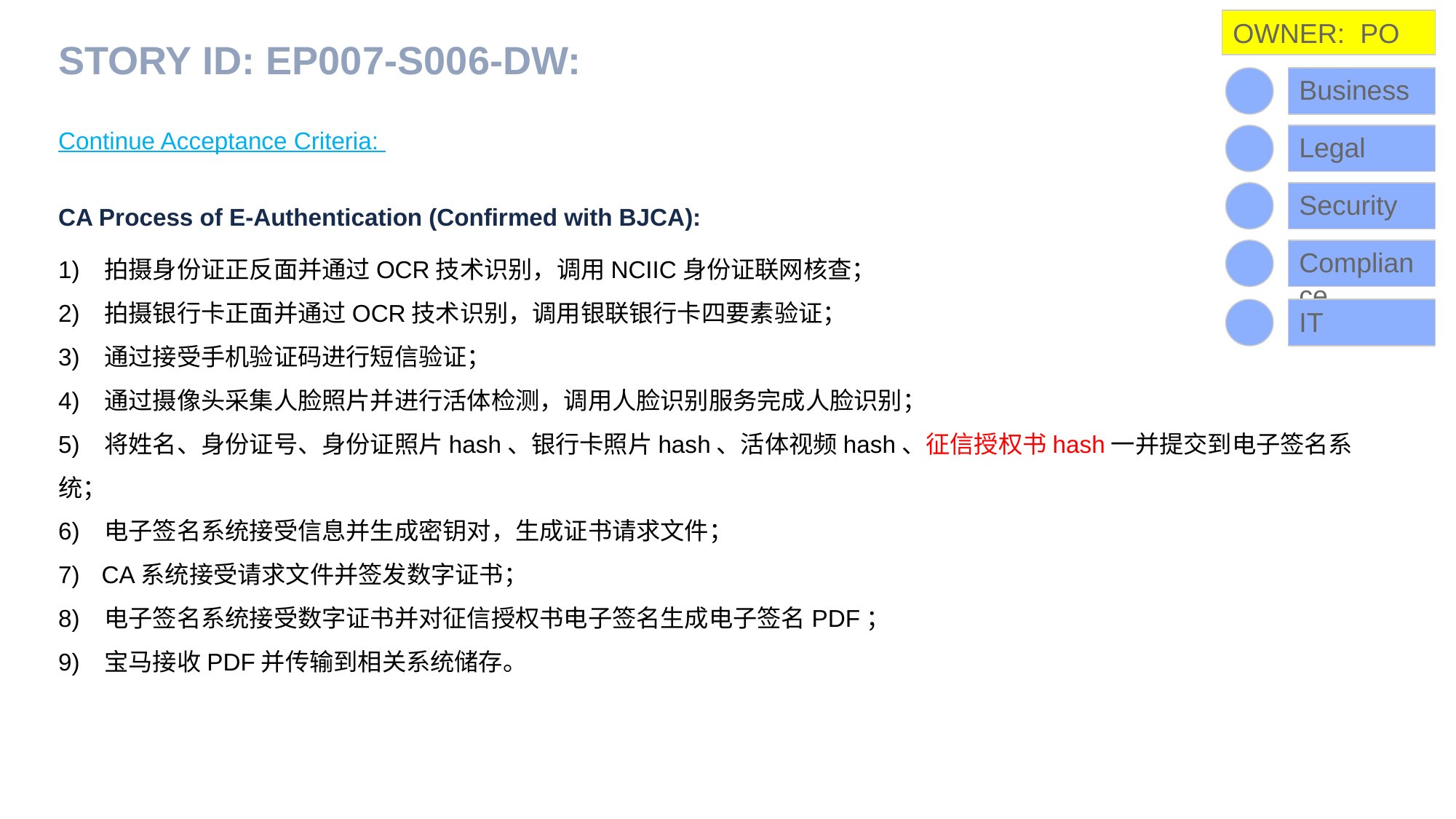

OWNER:  PO
# Story ID: EP007-S006-DW:
Business

Legal
Continue Acceptance Criteria:

CA Process of E-Authentication (Confirmed with BJCA):
1)       拍摄身份证正反面并通过OCR技术识别，调用NCIIC身份证联网核查；
2)       拍摄银行卡正面并通过OCR技术识别，调用银联银行卡四要素验证；
3)       通过接受手机验证码进行短信验证；
4)       通过摄像头采集人脸照片并进行活体检测，调用人脸识别服务完成人脸识别；
5)       将姓名、身份证号、身份证照片hash、银行卡照片hash、活体视频hash、征信授权书hash一并提交到电子签名系统；
6)       电子签名系统接受信息并生成密钥对，生成证书请求文件；
7)       CA系统接受请求文件并签发数字证书；
8)       电子签名系统接受数字证书并对征信授权书电子签名生成电子签名PDF；
9)       宝马接收PDF并传输到相关系统储存。

Security

Compliance

IT